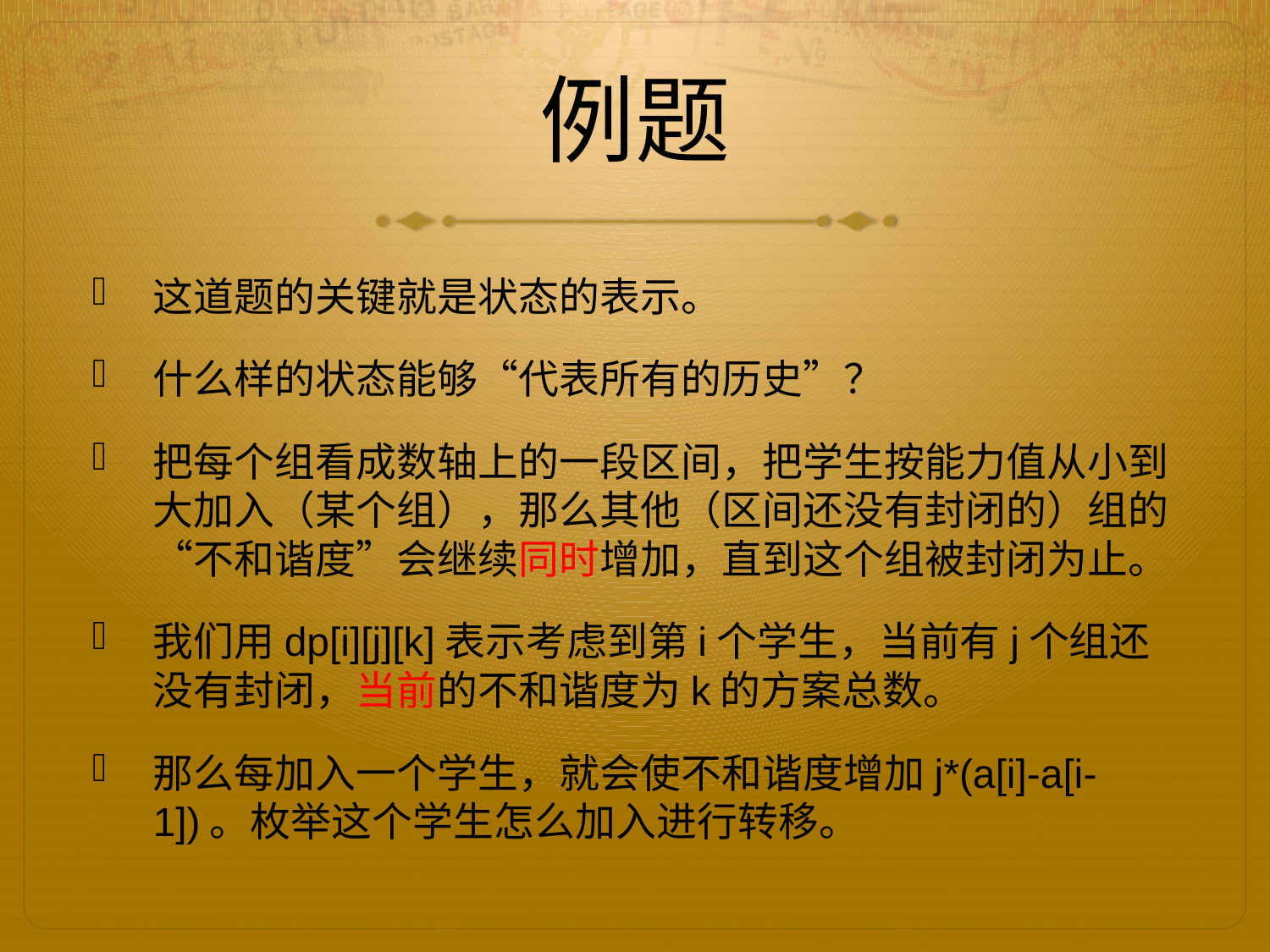

# 例题
这道题的关键就是状态的表示。
什么样的状态能够“代表所有的历史”？
把每个组看成数轴上的一段区间，把学生按能力值从小到大加入（某个组），那么其他（区间还没有封闭的）组的“不和谐度”会继续同时增加，直到这个组被封闭为止。
我们用dp[i][j][k]表示考虑到第i个学生，当前有j个组还没有封闭，当前的不和谐度为k的方案总数。
那么每加入一个学生，就会使不和谐度增加j*(a[i]-a[i-1])。枚举这个学生怎么加入进行转移。